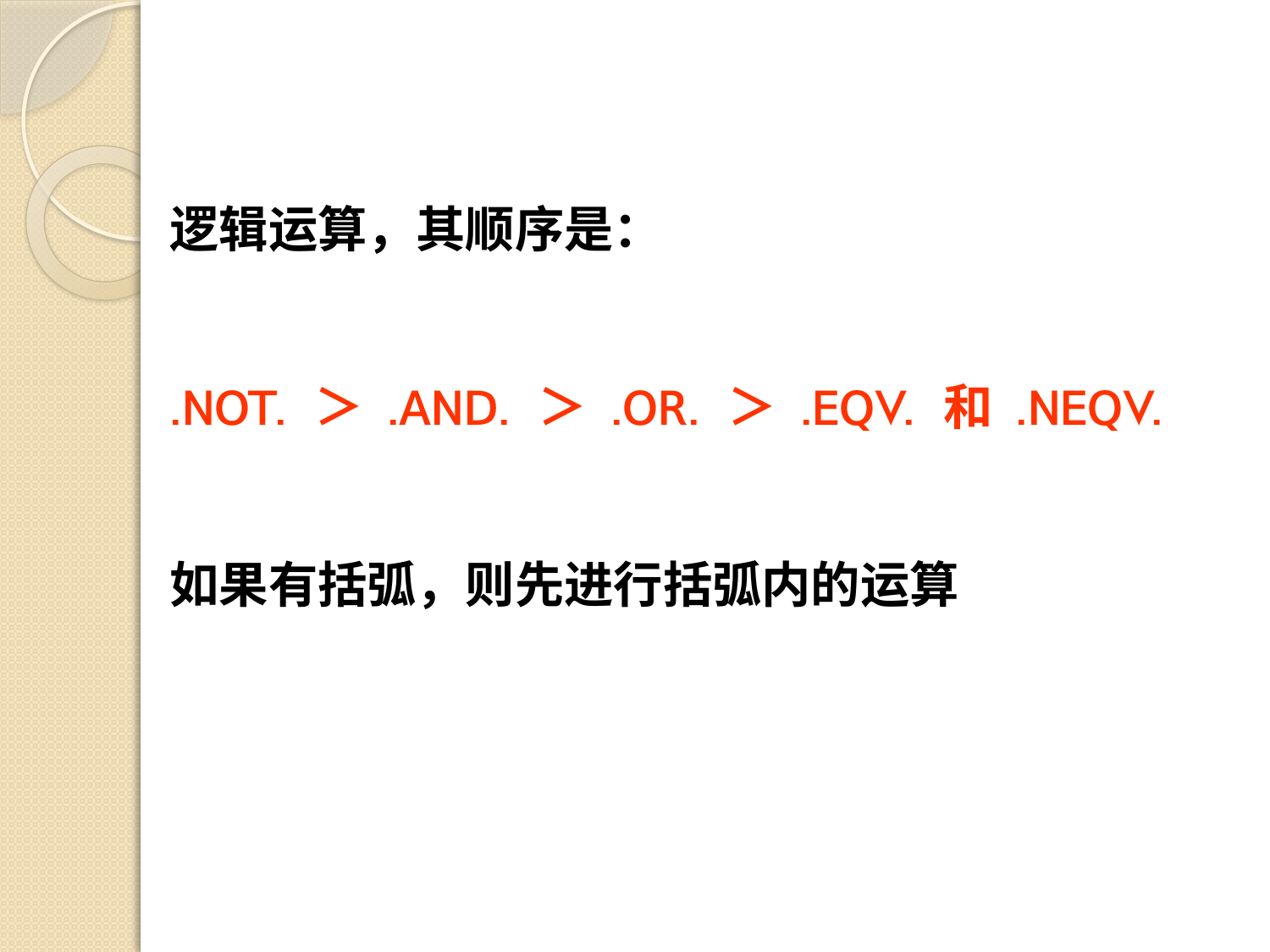

逻辑运算，其顺序是：

.NOT. ＞ .AND. ＞ .OR. ＞ .EQV. 和 .NEQV.

如果有括弧，则先进行括弧内的运算